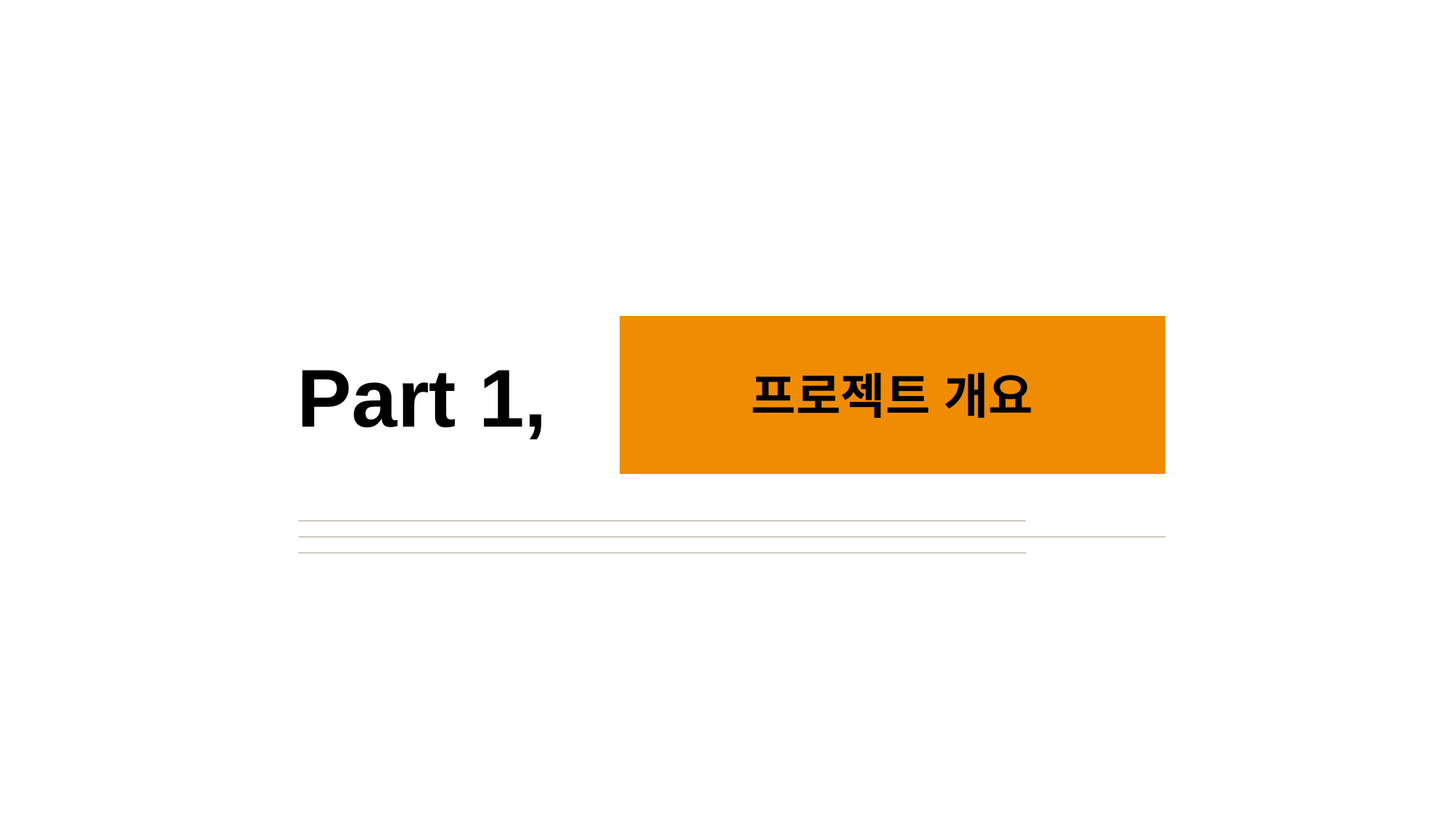

Part 1,
프로젝트 개요
ⓒSaebyeol Yu. Saebyeol’s PowerPoint